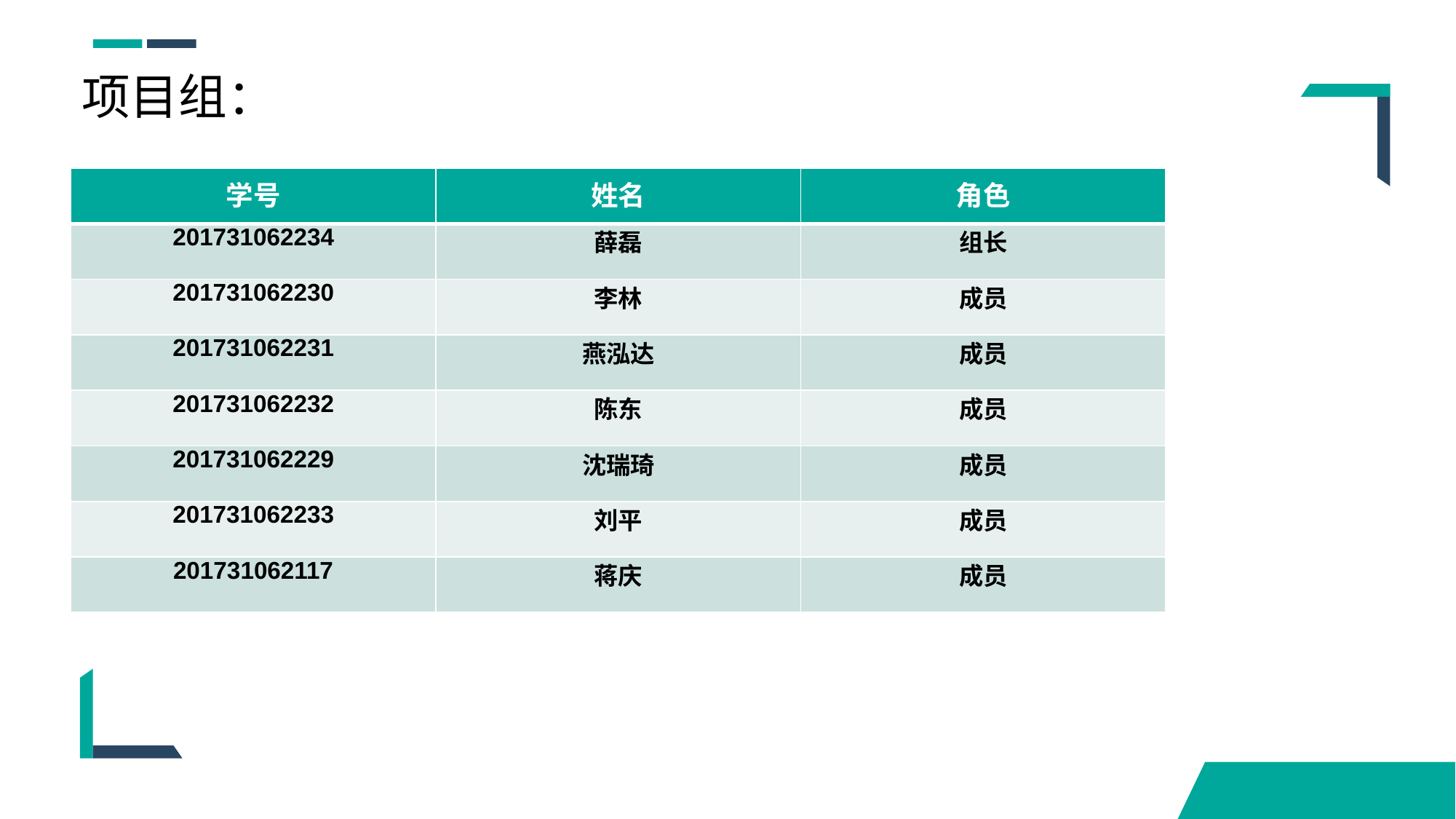

项目组：
| 学号 | 姓名 | 角色 |
| --- | --- | --- |
| 201731062234 | 薛磊 | 组长 |
| 201731062230 | 李林 | 成员 |
| 201731062231 | 燕泓达 | 成员 |
| 201731062232 | 陈东 | 成员 |
| 201731062229 | 沈瑞琦 | 成员 |
| 201731062233 | 刘平 | 成员 |
| 201731062117 | 蒋庆 | 成员 |